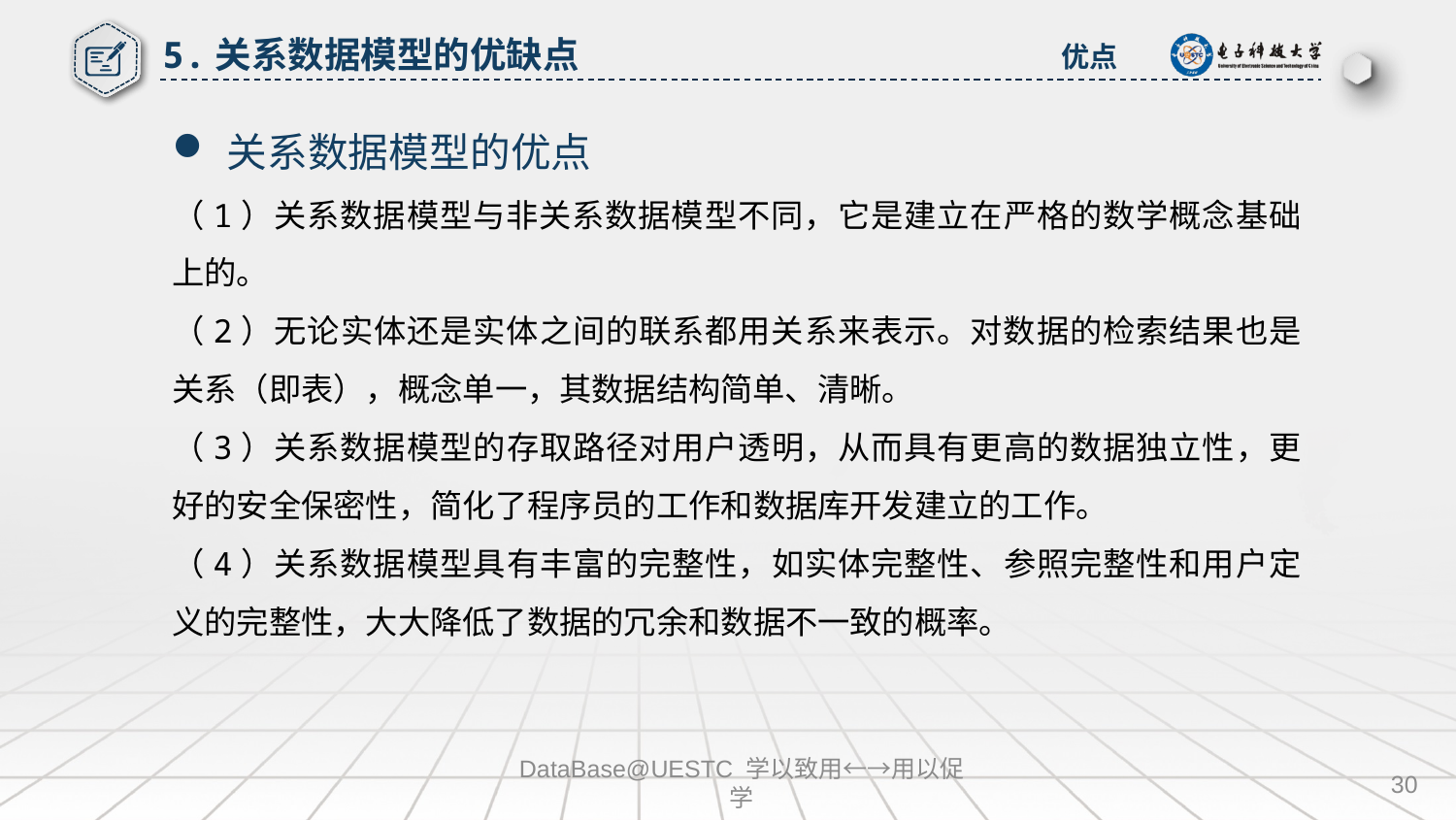

5.关系数据模型的优缺点
优点
关系数据模型的优点
（1）关系数据模型与非关系数据模型不同，它是建立在严格的数学概念基础上的。
（2）无论实体还是实体之间的联系都用关系来表示。对数据的检索结果也是关系（即表），概念单一，其数据结构简单、清晰。
（3）关系数据模型的存取路径对用户透明，从而具有更高的数据独立性，更好的安全保密性，简化了程序员的工作和数据库开发建立的工作。
（4）关系数据模型具有丰富的完整性，如实体完整性、参照完整性和用户定义的完整性，大大降低了数据的冗余和数据不一致的概率。

DataBase@UESTC 学以致用←→用以促学
30